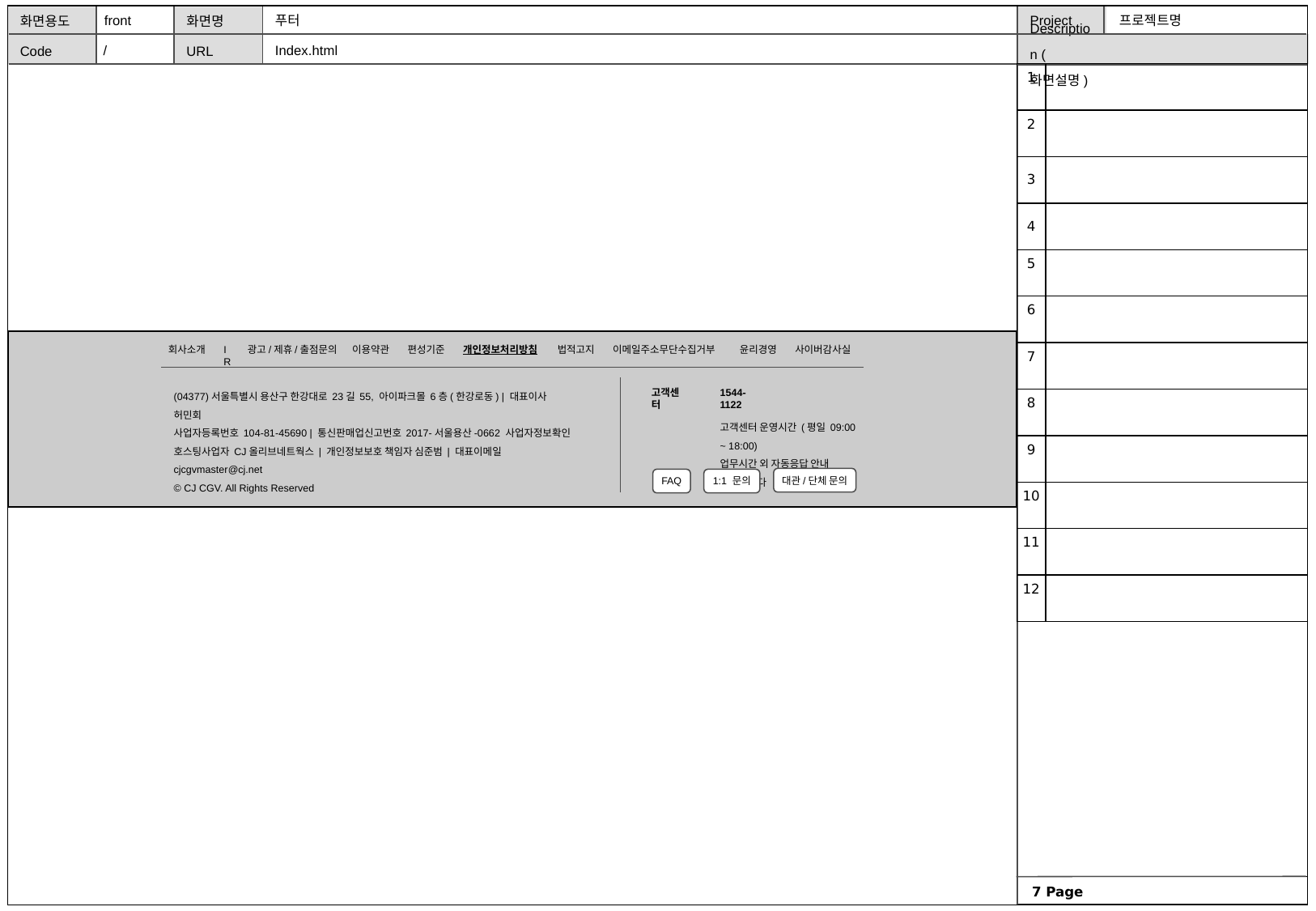

푸터
front

/
Index.html
| 1 |  |
| --- | --- |
| 2 |  |
| 3 |  |
| 4 |  |
| 5 |  |
| 6 |  |
| 7 |  |
| 8 |  |
| 9 |  |
| 10 |  |
| 11 |  |
| 12 |  |

회사소개
IR
광고/제휴/출점문의
이용약관
편성기준
개인정보처리방침
법적고지
이메일주소무단수집거부
윤리경영
사이버감사실
(04377)서울특별시 용산구 한강대로 23길 55, 아이파크몰 6층(한강로동) | 대표이사 허민회
사업자등록번호 104-81-45690 | 통신판매업신고번호 2017-서울용산-0662 사업자정보확인
호스팅사업자 CJ올리브네트웍스 | 개인정보보호 책임자 심준범 | 대표이메일 cjcgvmaster@cj.net
© CJ CGV. All Rights Reserved
고객센터
1544-1122
고객센터 운영시간 (평일 09:00 ~ 18:00)
업무시간 외 자동응답 안내 가능합니다
대관/단체 문의
FAQ
1:1 문의